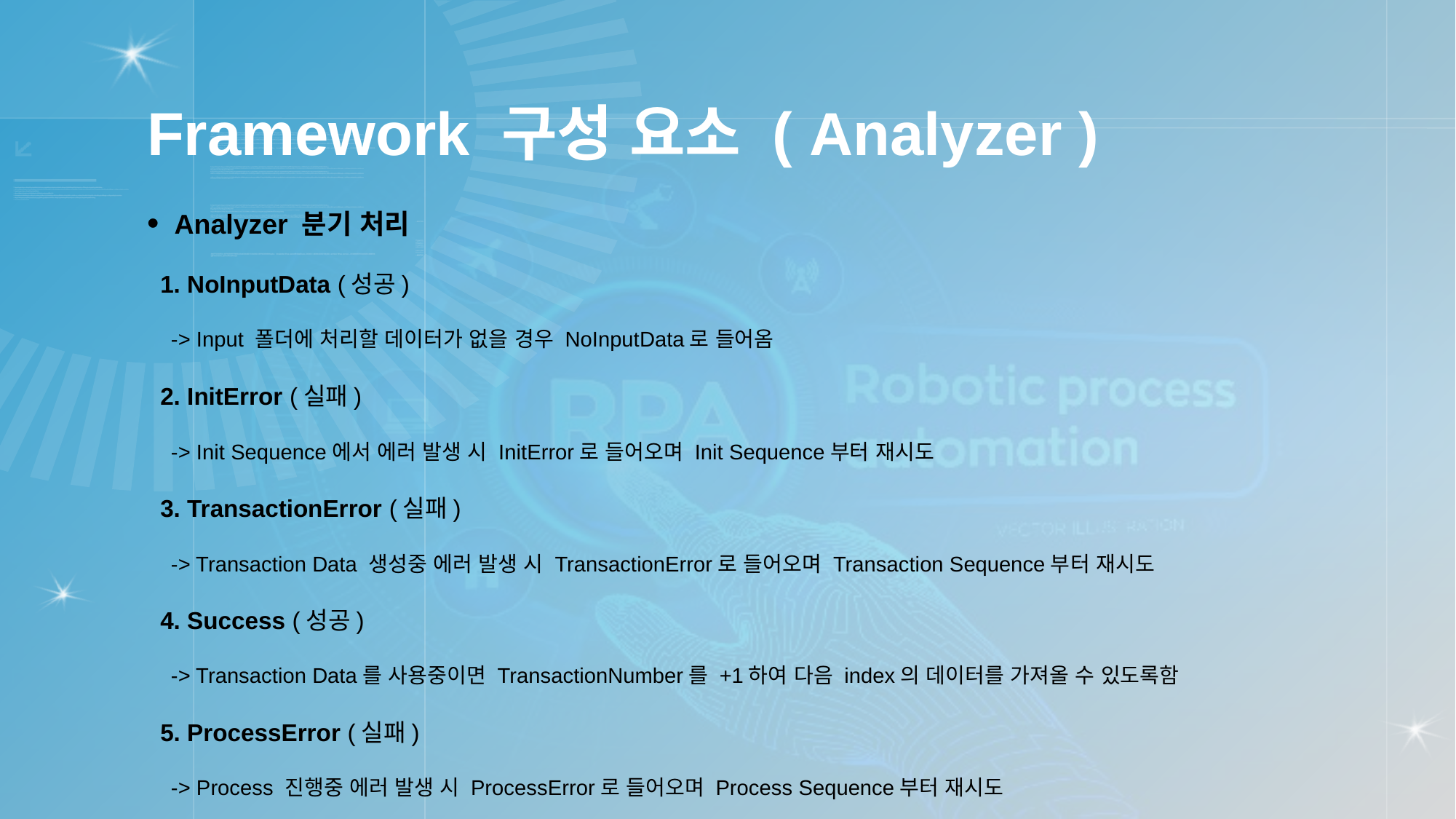

# Framework 구성 요소 ( Analyzer )
Analyzer 분기 처리
  1. NoInputData (성공)
    -> Input 폴더에 처리할 데이터가 없을 경우 NoInputData로 들어옴
  2. InitError (실패)
    -> Init Sequence에서 에러 발생 시 InitError로 들어오며 Init Sequence부터 재시도
  3. TransactionError (실패)
    -> Transaction Data 생성중 에러 발생 시 TransactionError로 들어오며 Transaction Sequence부터 재시도
  4. Success (성공)
    -> Transaction Data를 사용중이면 TransactionNumber를 +1하여 다음 index의 데이터를 가져올 수 있도록함
  5. ProcessError (실패)
    -> Process 진행중 에러 발생 시 ProcessError로 들어오며 Process Sequence부터 재시도